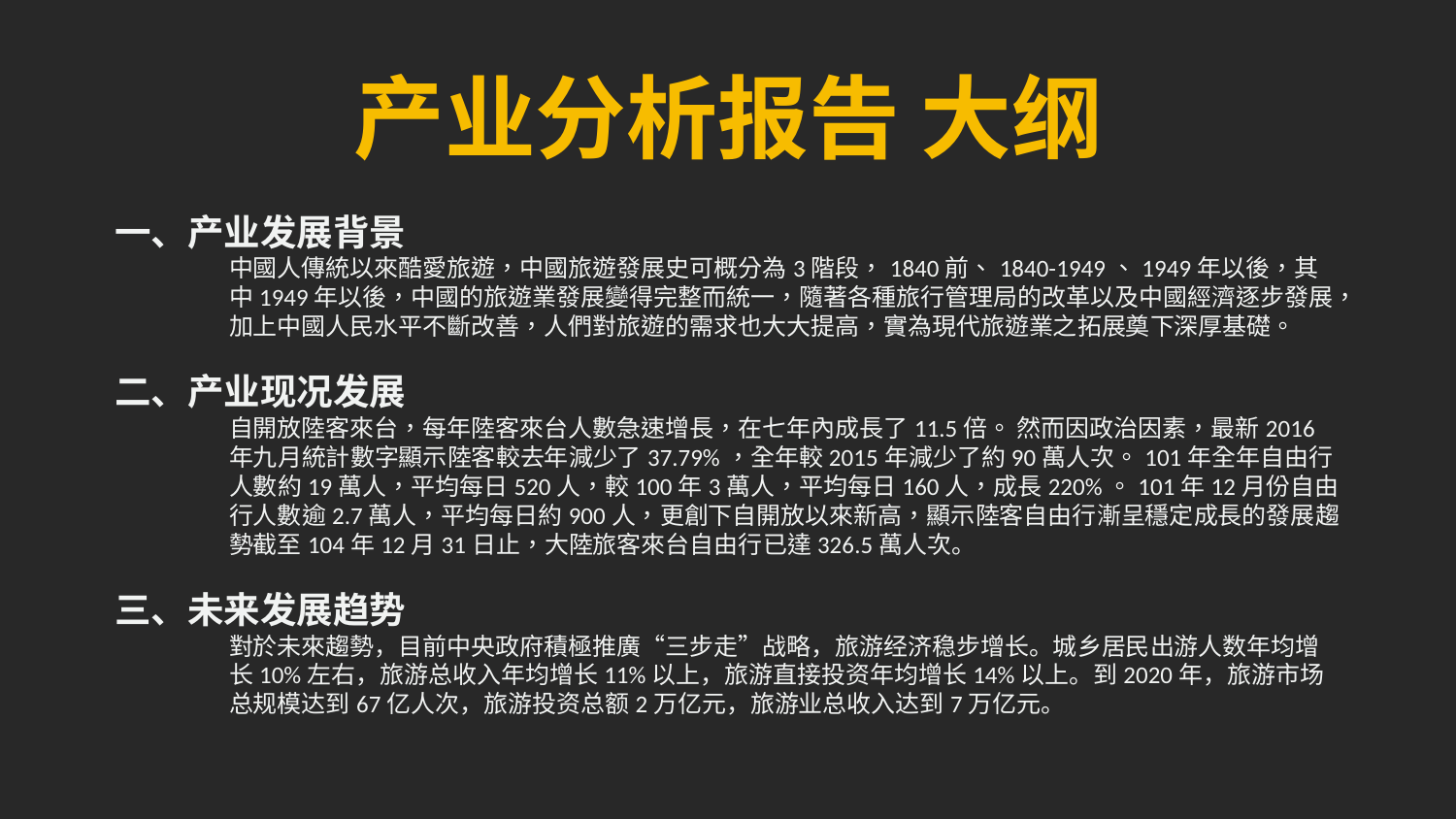

# 产业分析报告 大纲
一、产业发展背景
中國人傳統以來酷愛旅遊，中國旅遊發展史可概分為3階段，1840前、1840-1949、1949年以後，其中1949年以後，中國的旅遊業發展變得完整而統一，隨著各種旅行管理局的改革以及中國經濟逐步發展，加上中國人民水平不斷改善，人們對旅遊的需求也大大提高，實為現代旅遊業之拓展奠下深厚基礎。

二、产业现况发展
自開放陸客來台，每年陸客來台人數急速增長，在七年內成長了11.5倍。 然而因政治因素，最新2016年九月統計數字顯示陸客較去年減少了37.79%，全年較2015年減少了約90萬人次。101年全年自由行人數約19萬人，平均每日520人，較100年3萬人，平均每日160人，成長220%。101年12月份自由行人數逾2.7萬人，平均每日約900人，更創下自開放以來新高，顯示陸客自由行漸呈穩定成長的發展趨勢截至104年12月31日止，大陸旅客來台自由行已達326.5萬人次。

三、未来发展趋势
對於未來趨勢，目前中央政府積極推廣“三步走”战略，旅游经济稳步增长。城乡居民出游人数年均增长10%左右，旅游总收入年均增长11%以上，旅游直接投资年均增长14%以上。到2020年，旅游市场总规模达到67亿人次，旅游投资总额2万亿元，旅游业总收入达到7万亿元。